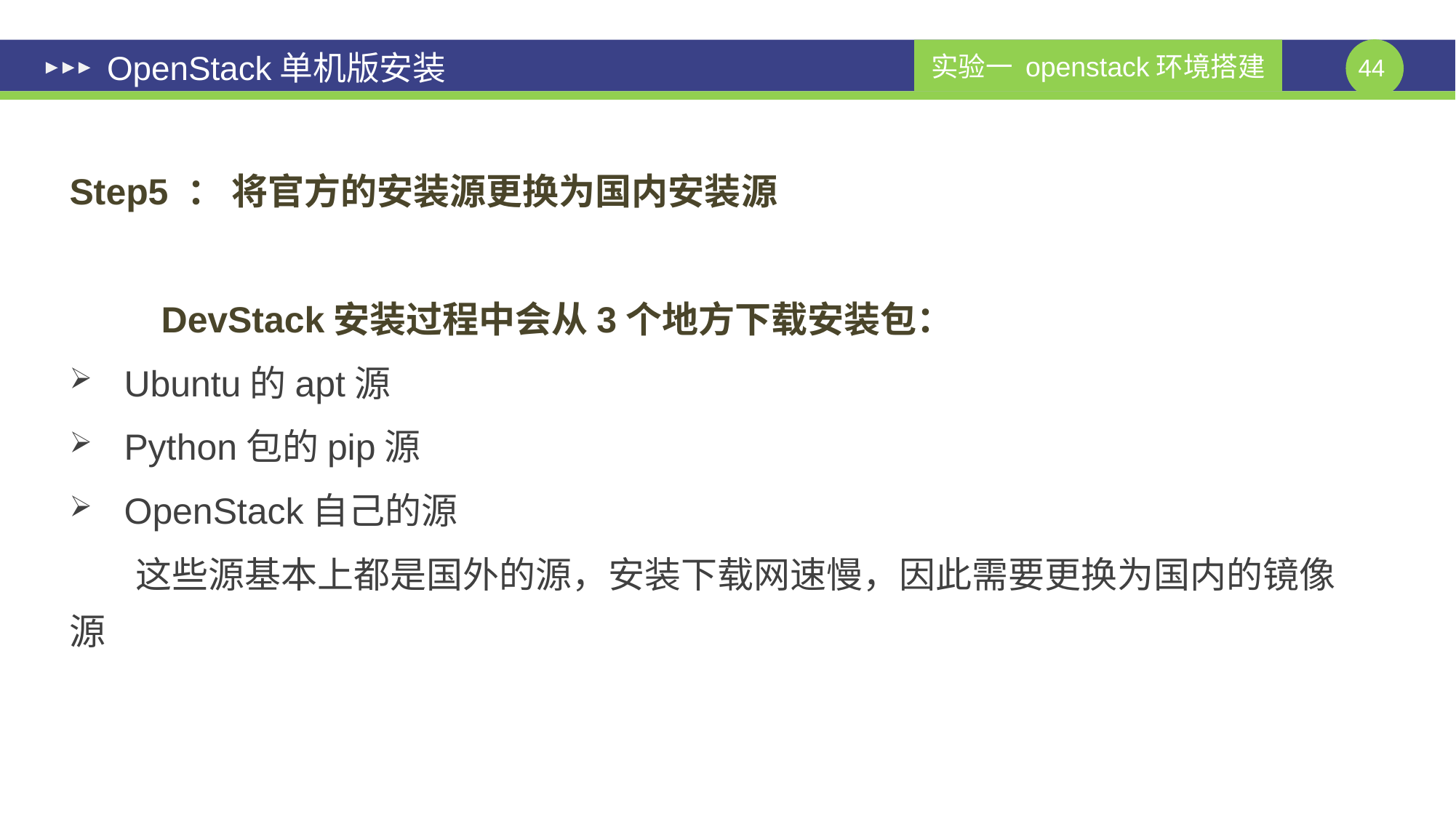

# OpenStack单机版安装
Step5 ： 将官方的安装源更换为国内安装源

         DevStack安装过程中会从3个地方下载安装包：
Ubuntu的apt源
Python包的pip源
OpenStack自己的源
       这些源基本上都是国外的源，安装下载网速慢，因此需要更换为国内的镜像源